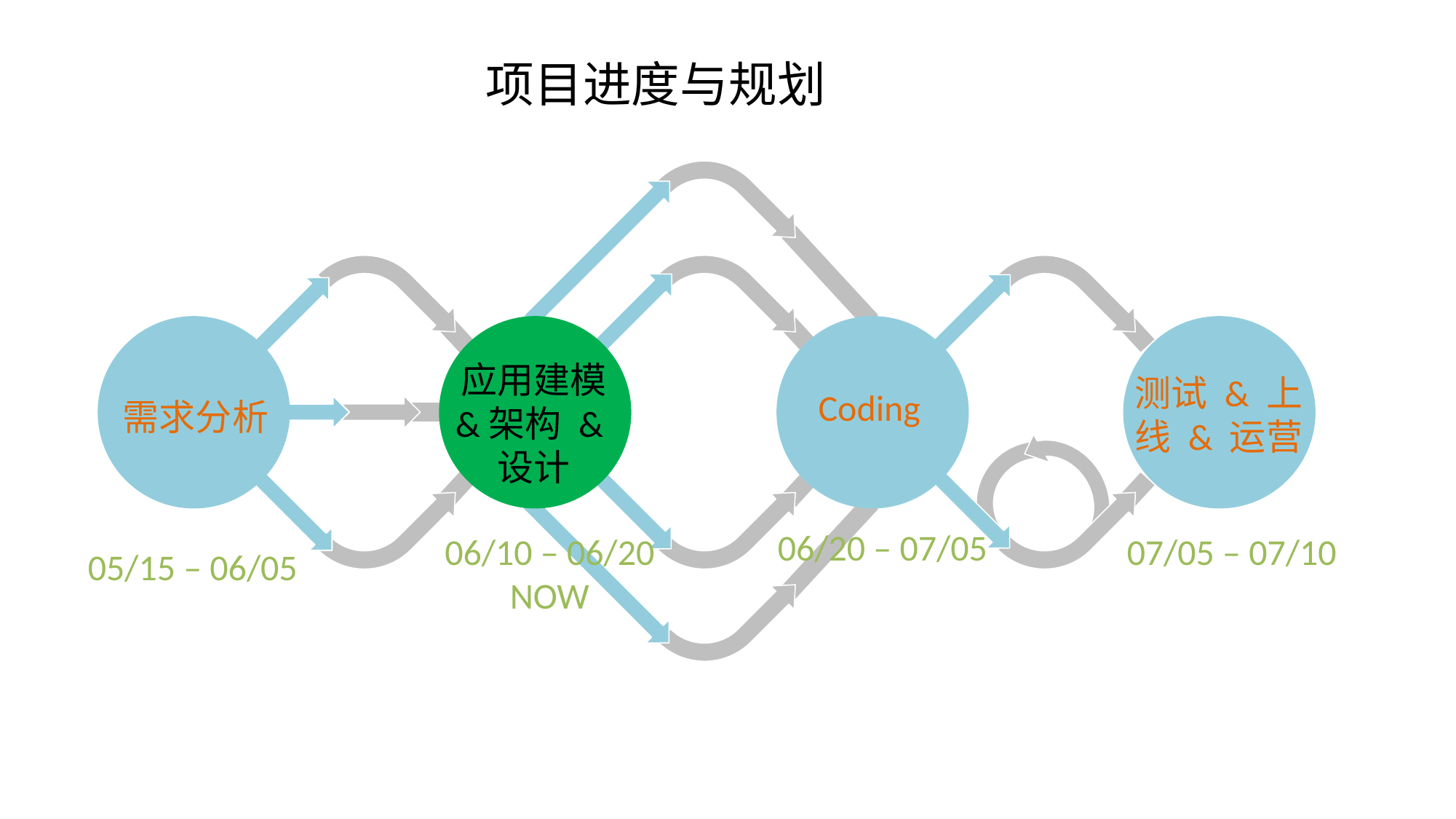

项目进度与规划

应用建模 &架构 &设计
测试 & 上线 & 运营

Coding
需求分析

06/20 – 07/05
07/05 – 07/10
06/10 – 06/20
NOW

05/15 – 06/05